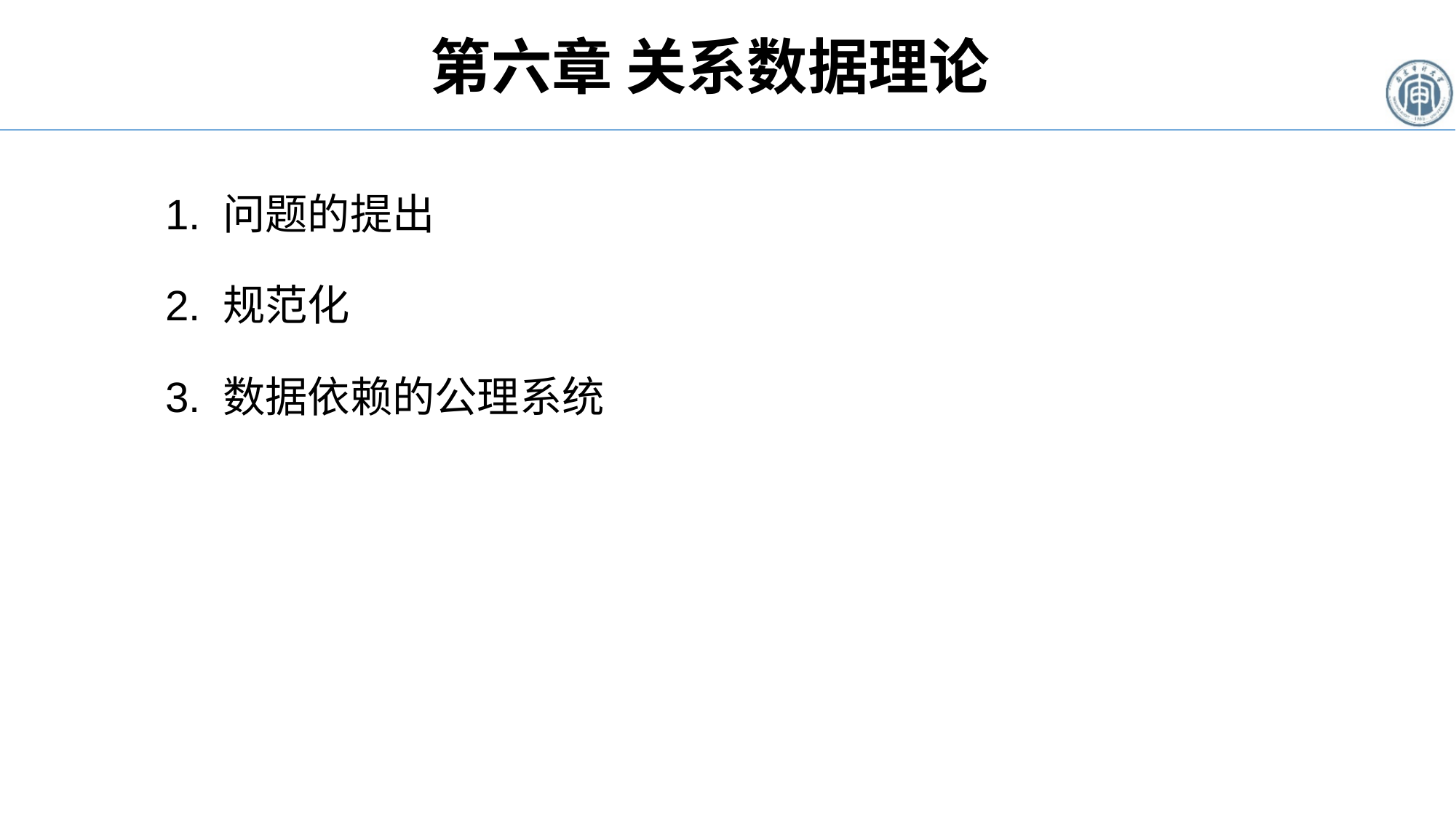

# 第六章 关系数据理论
1. 问题的提出
2. 规范化
3. 数据依赖的公理系统